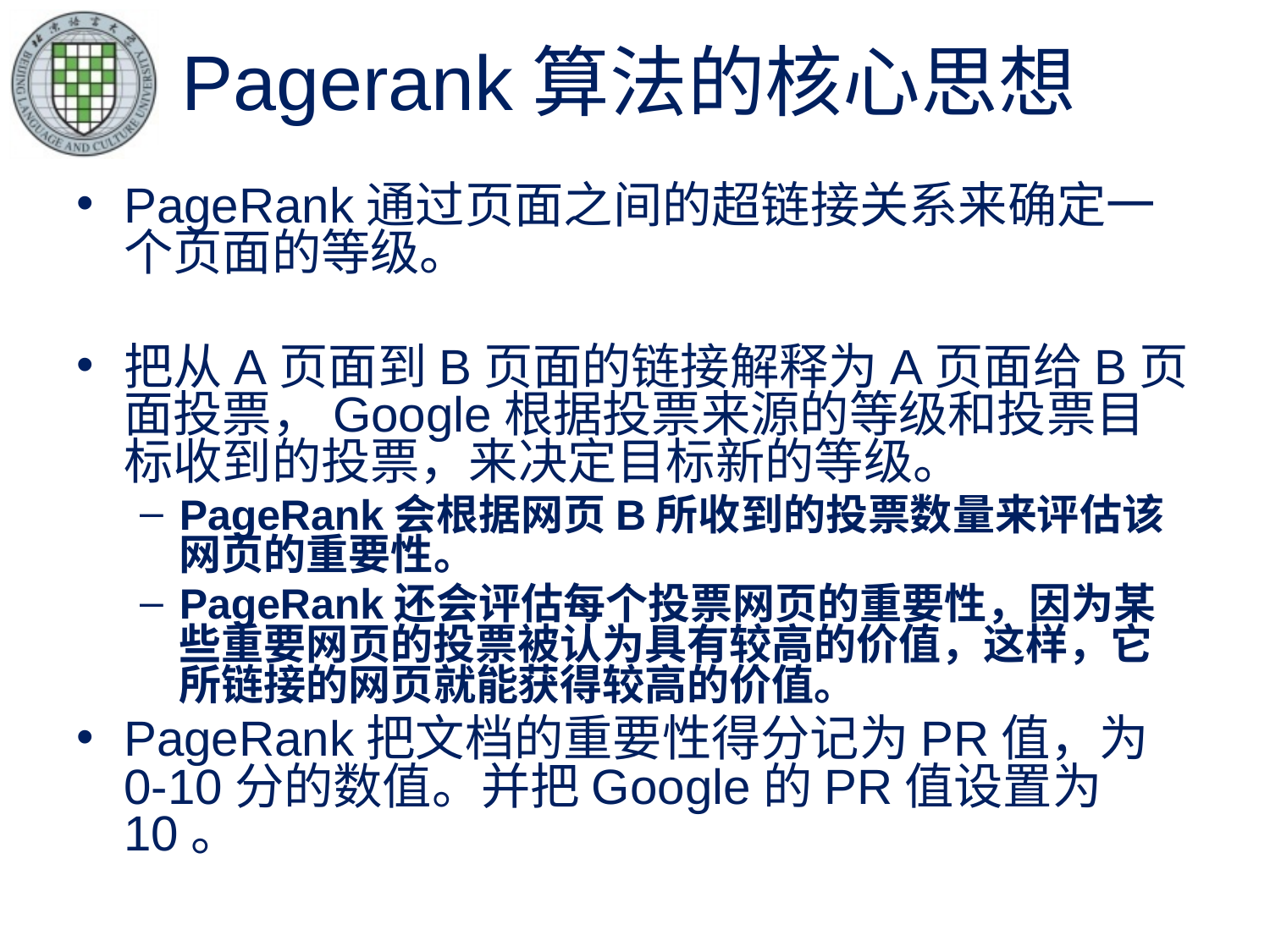

# Pagerank算法的核心思想
PageRank通过页面之间的超链接关系来确定一个页面的等级。

把从A页面到B页面的链接解释为A页面给B页面投票，Google根据投票来源的等级和投票目标收到的投票，来决定目标新的等级。
PageRank会根据网页B所收到的投票数量来评估该网页的重要性。
PageRank还会评估每个投票网页的重要性，因为某些重要网页的投票被认为具有较高的价值，这样，它所链接的网页就能获得较高的价值。
PageRank把文档的重要性得分记为PR值，为0-10分的数值。并把Google的PR值设置为10。